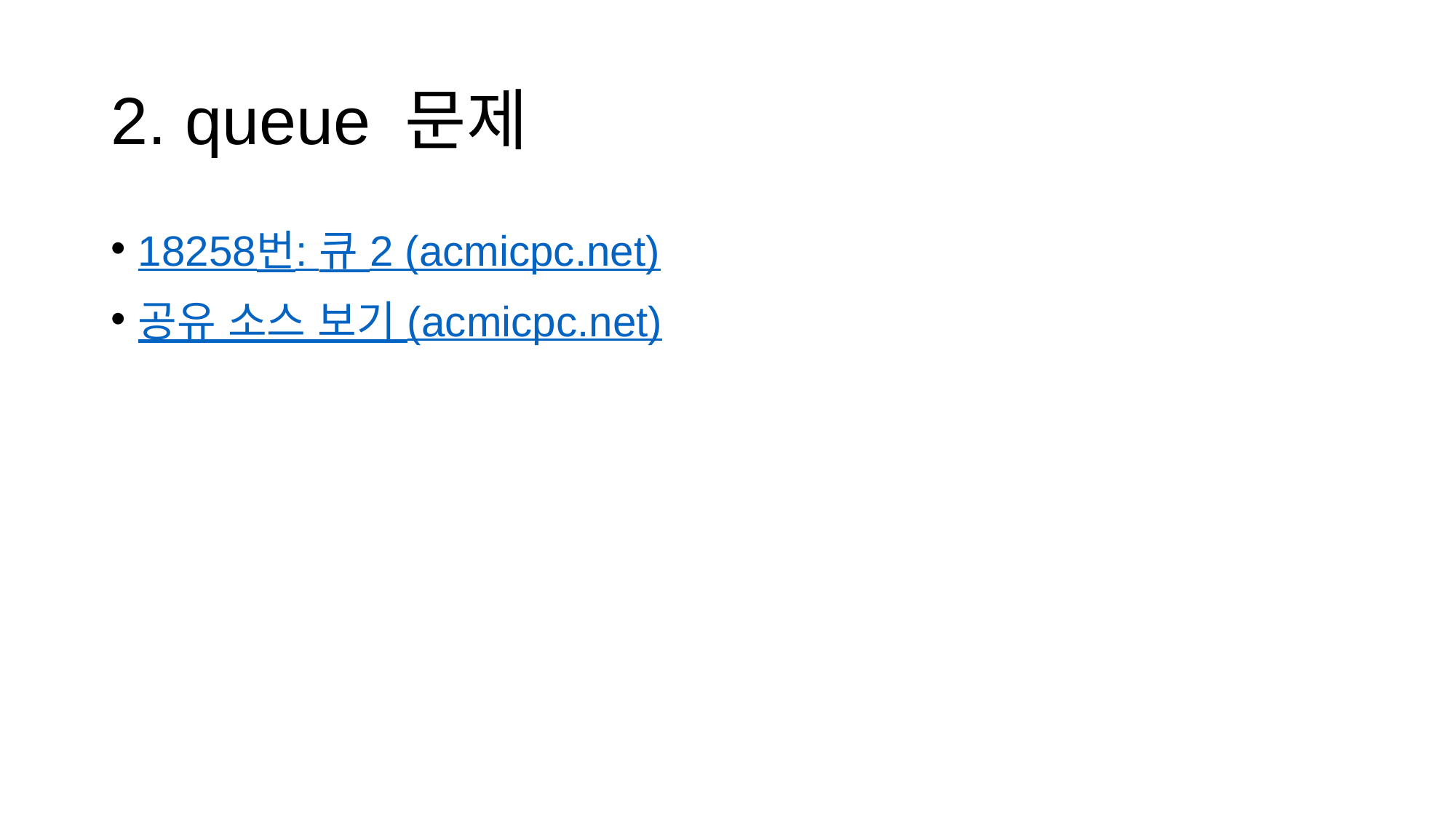

# 2. queue 문제
18258번: 큐 2 (acmicpc.net)
공유 소스 보기 (acmicpc.net)